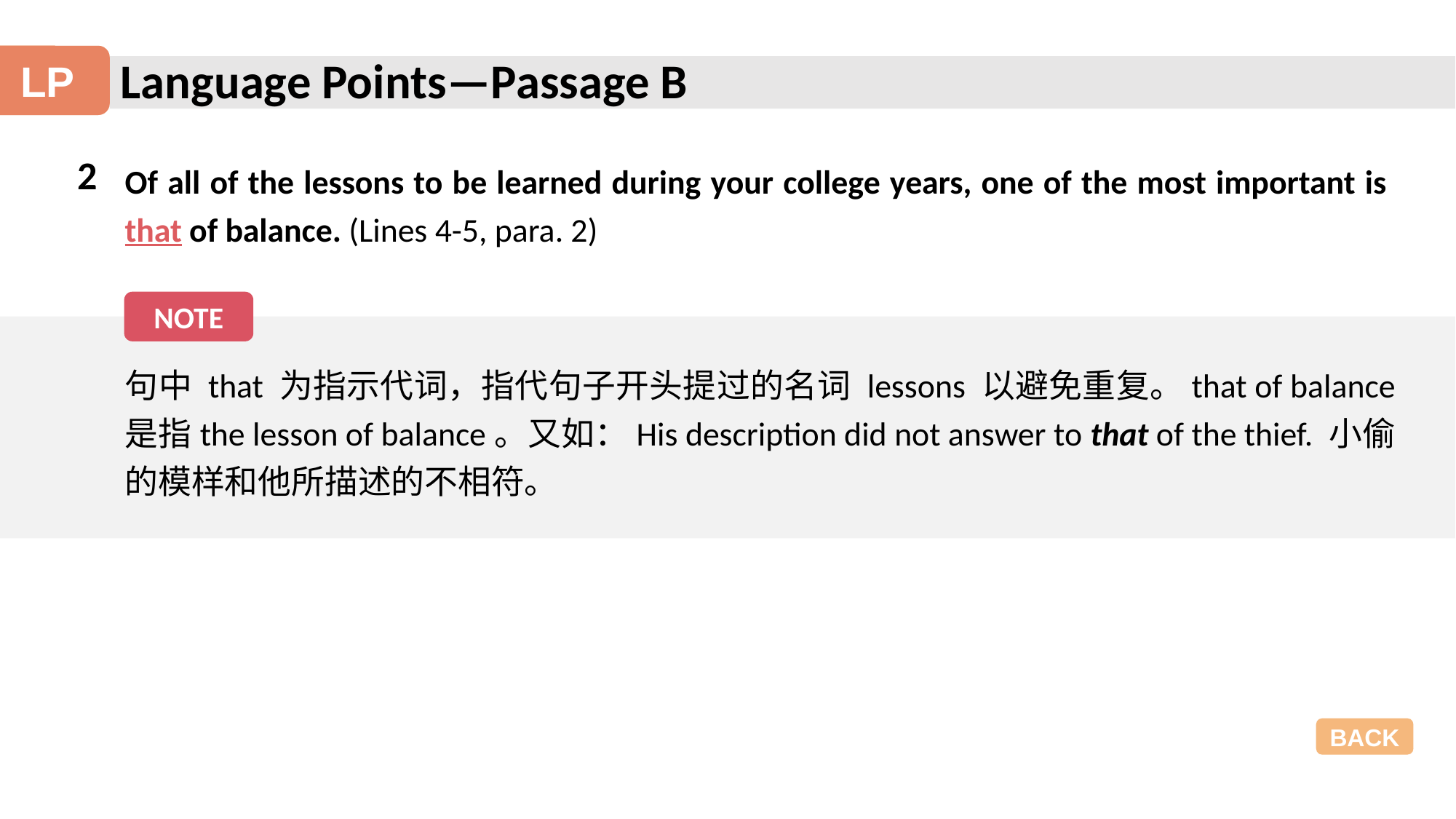

Language Points—Passage B
LP

2
Of all of the lessons to be learned during your college years, one of the most important is that of balance. (Lines 4-5, para. 2)
NOTE

句中 that 为指示代词，指代句子开头提过的名词 lessons 以避免重复。that of balance 是指the lesson of balance。又如：His description did not answer to that of the thief. 小偷的模样和他所描述的不相符。
BACK